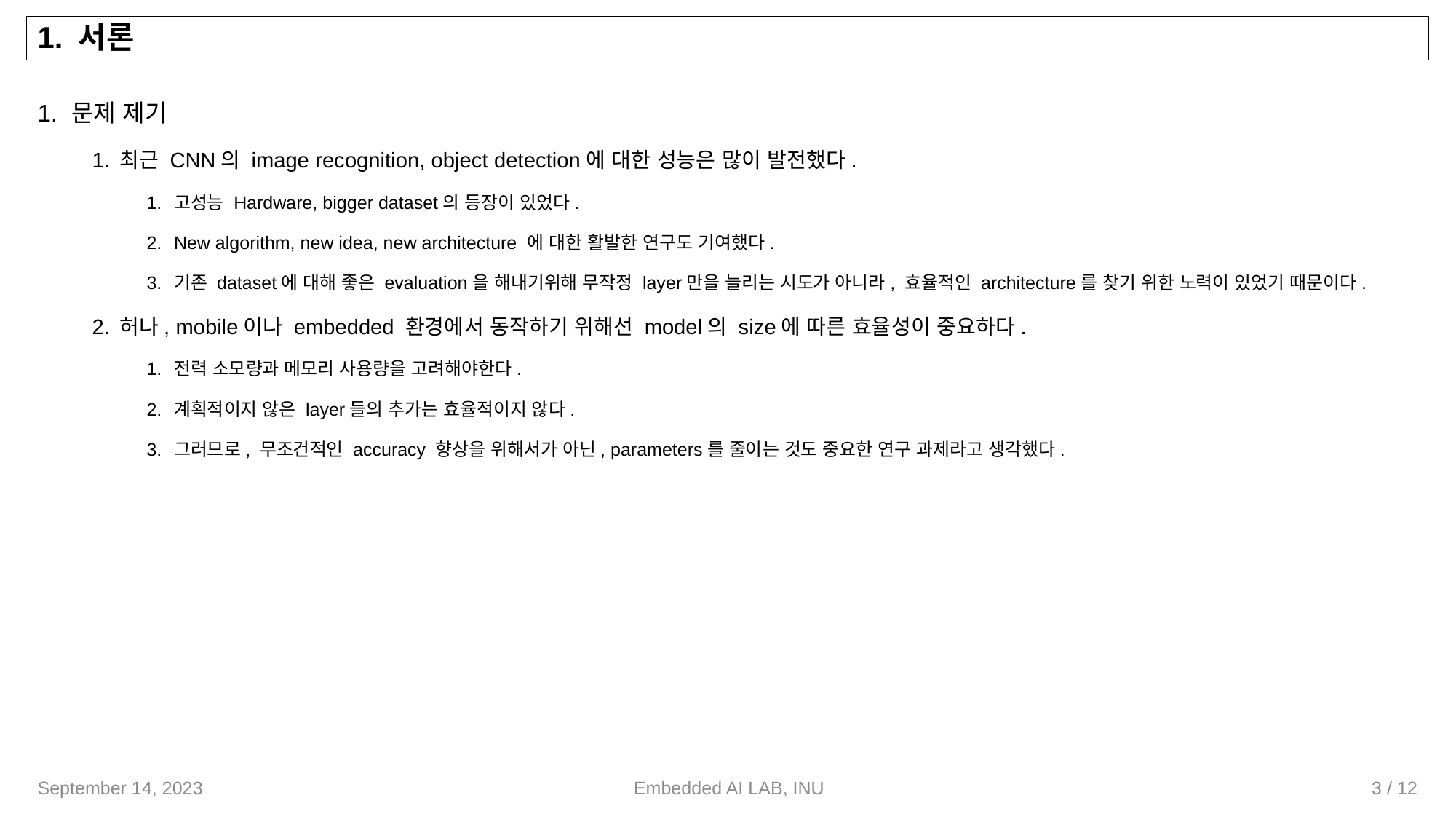

# 1. 서론
문제 제기
최근 CNN의 image recognition, object detection에 대한 성능은 많이 발전했다.
고성능 Hardware, bigger dataset의 등장이 있었다.
New algorithm, new idea, new architecture 에 대한 활발한 연구도 기여했다.
기존 dataset에 대해 좋은 evaluation을 해내기위해 무작정 layer만을 늘리는 시도가 아니라, 효율적인 architecture를 찾기 위한 노력이 있었기 때문이다.
허나, mobile이나 embedded 환경에서 동작하기 위해선 model의 size에 따른 효율성이 중요하다.
전력 소모량과 메모리 사용량을 고려해야한다.
계획적이지 않은 layer들의 추가는 효율적이지 않다.
그러므로, 무조건적인 accuracy 향상을 위해서가 아닌, parameters를 줄이는 것도 중요한 연구 과제라고 생각했다.
Embedded AI LAB, INU
3 / 12
September 14, 2023